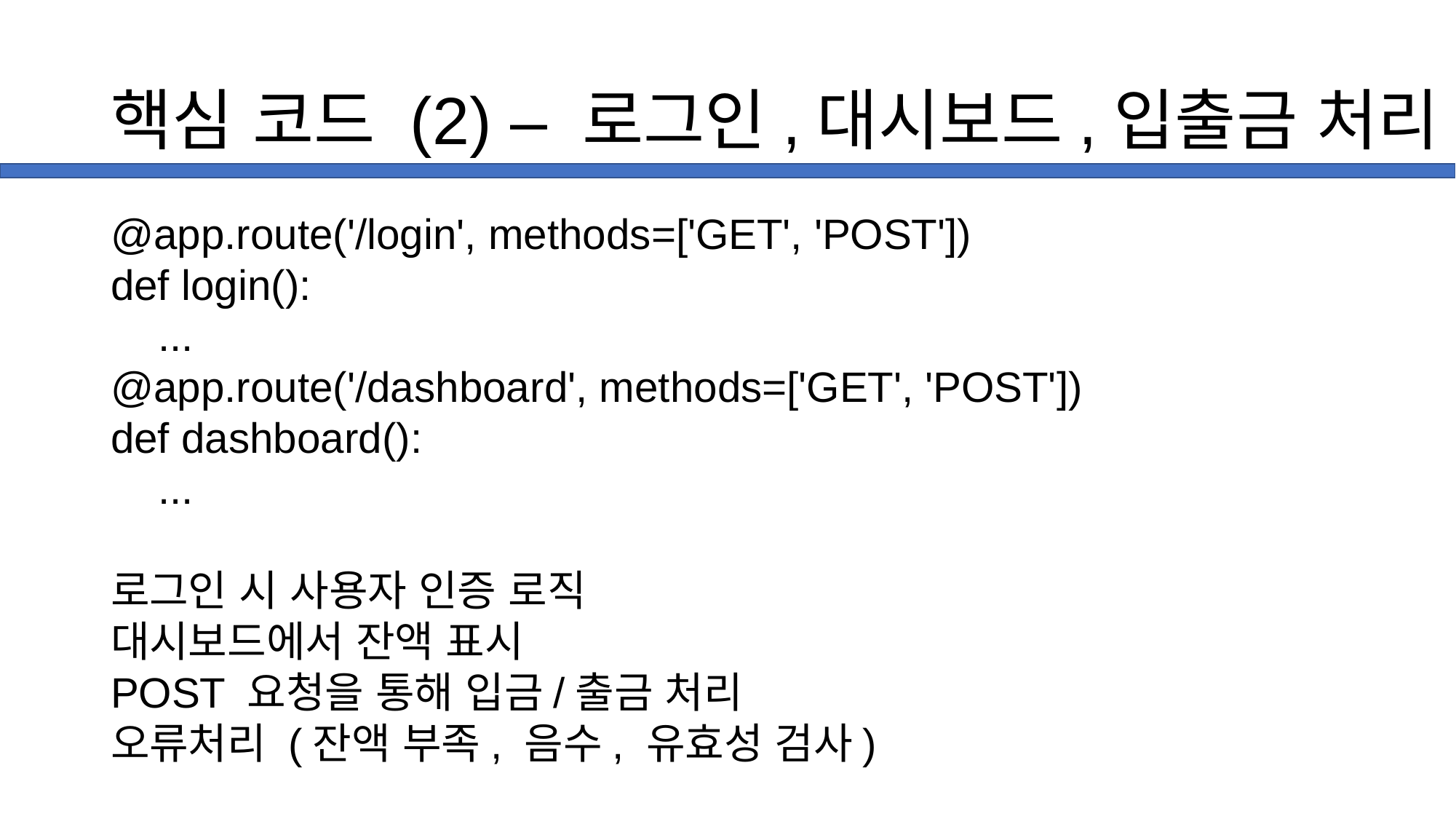

# 핵심 코드 (2) – 로그인,대시보드,입출금 처리

@app.route('/login', methods=['GET', 'POST'])
def login():
    ...
@app.route('/dashboard', methods=['GET', 'POST'])
def dashboard():
    ...

로그인 시 사용자 인증 로직
대시보드에서 잔액 표시
POST 요청을 통해 입금/출금 처리
오류처리 (잔액 부족, 음수, 유효성 검사)